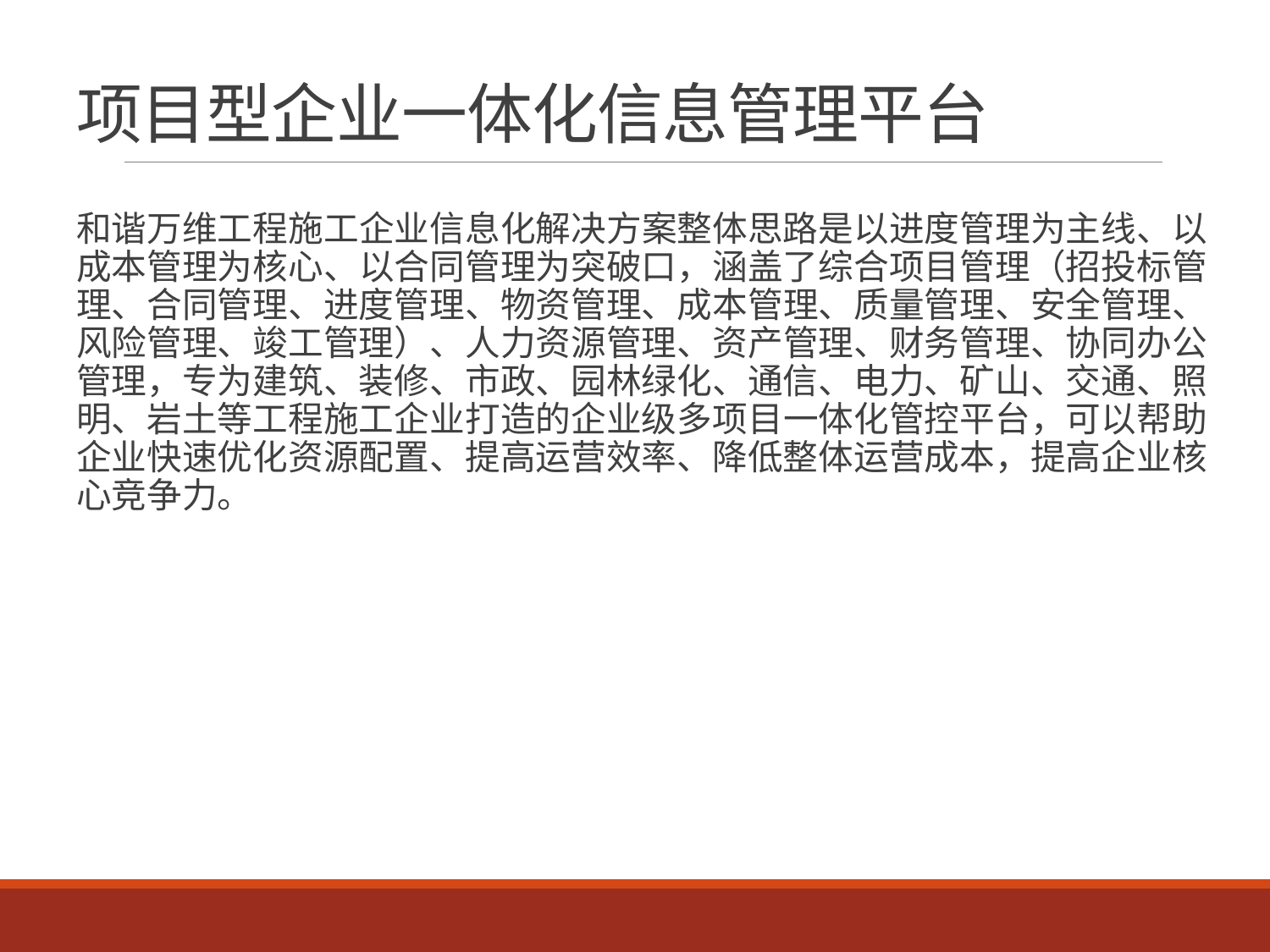

# 项目型企业一体化信息管理平台
和谐万维工程施工企业信息化解决方案整体思路是以进度管理为主线、以成本管理为核心、以合同管理为突破口，涵盖了综合项目管理（招投标管理、合同管理、进度管理、物资管理、成本管理、质量管理、安全管理、风险管理、竣工管理）、人力资源管理、资产管理、财务管理、协同办公管理，专为建筑、装修、市政、园林绿化、通信、电力、矿山、交通、照明、岩土等工程施工企业打造的企业级多项目一体化管控平台，可以帮助企业快速优化资源配置、提高运营效率、降低整体运营成本，提高企业核心竞争力。